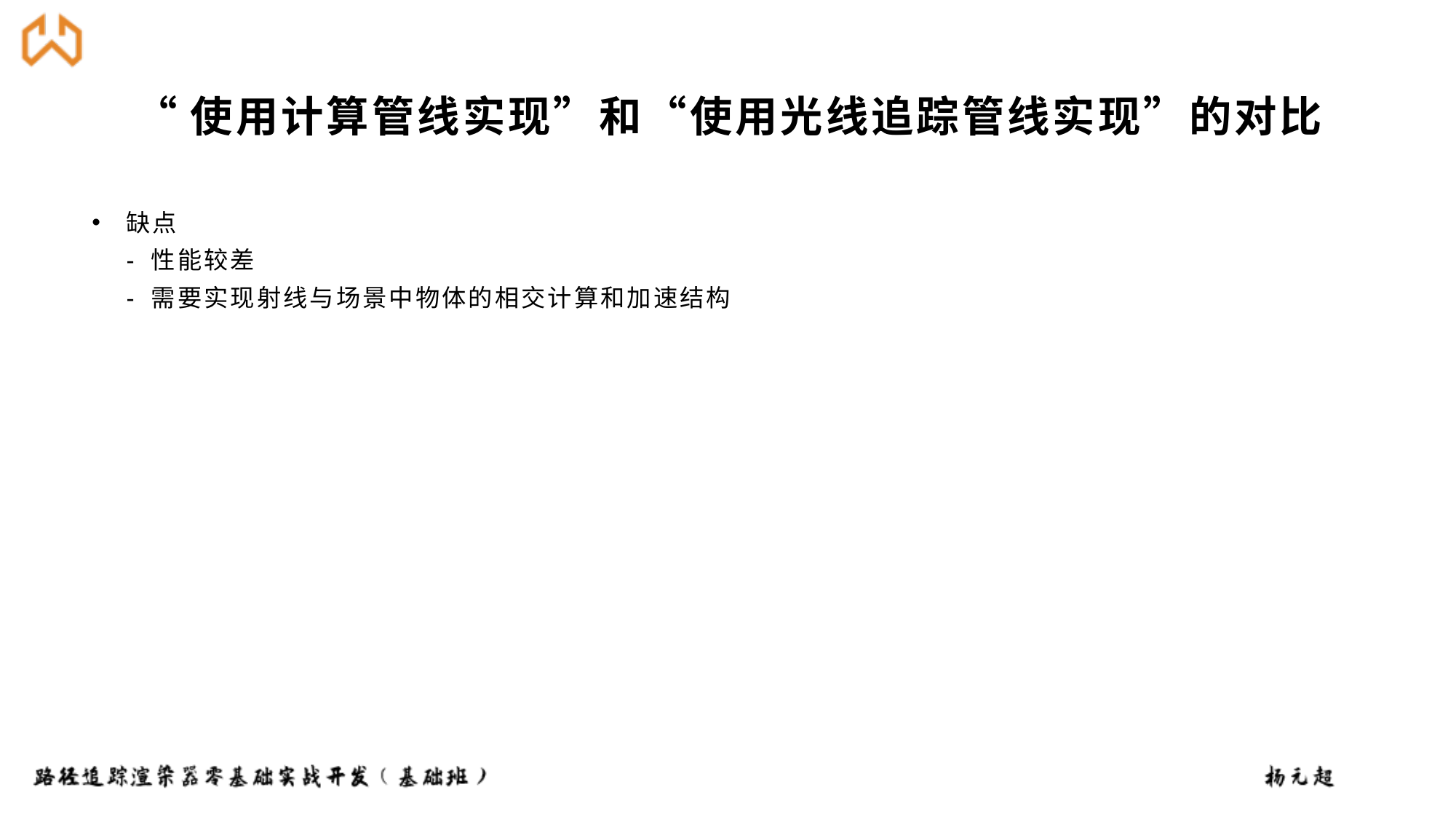

# “使用计算管线实现”和“使用光线追踪管线实现”的对比
缺点
- 性能较差
- 需要实现射线与场景中物体的相交计算和加速结构